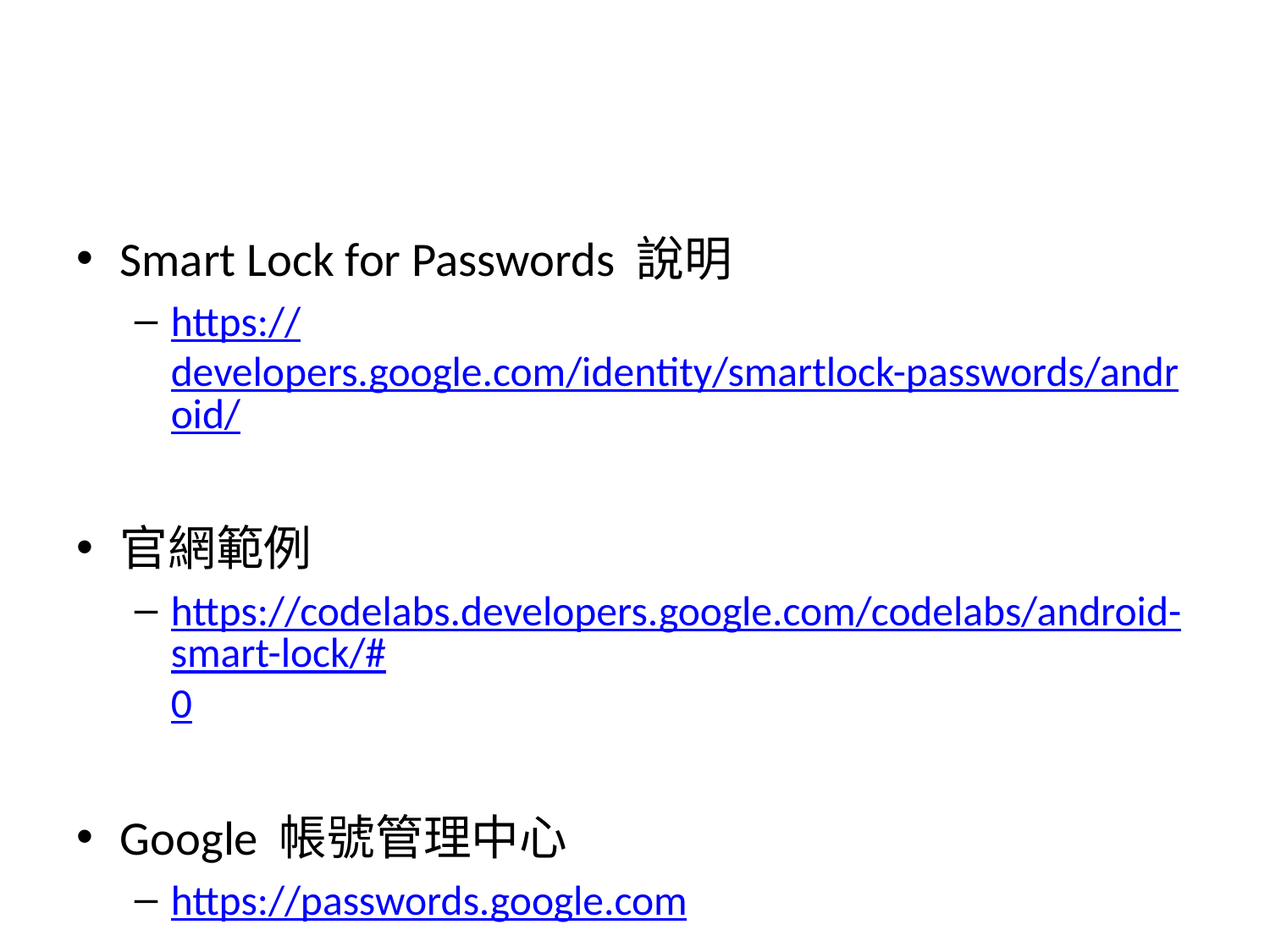

#
Smart Lock for Passwords 說明
https://developers.google.com/identity/smartlock-passwords/android/

官網範例
https://codelabs.developers.google.com/codelabs/android-smart-lock/#0

Google 帳號管理中心
https://passwords.google.com